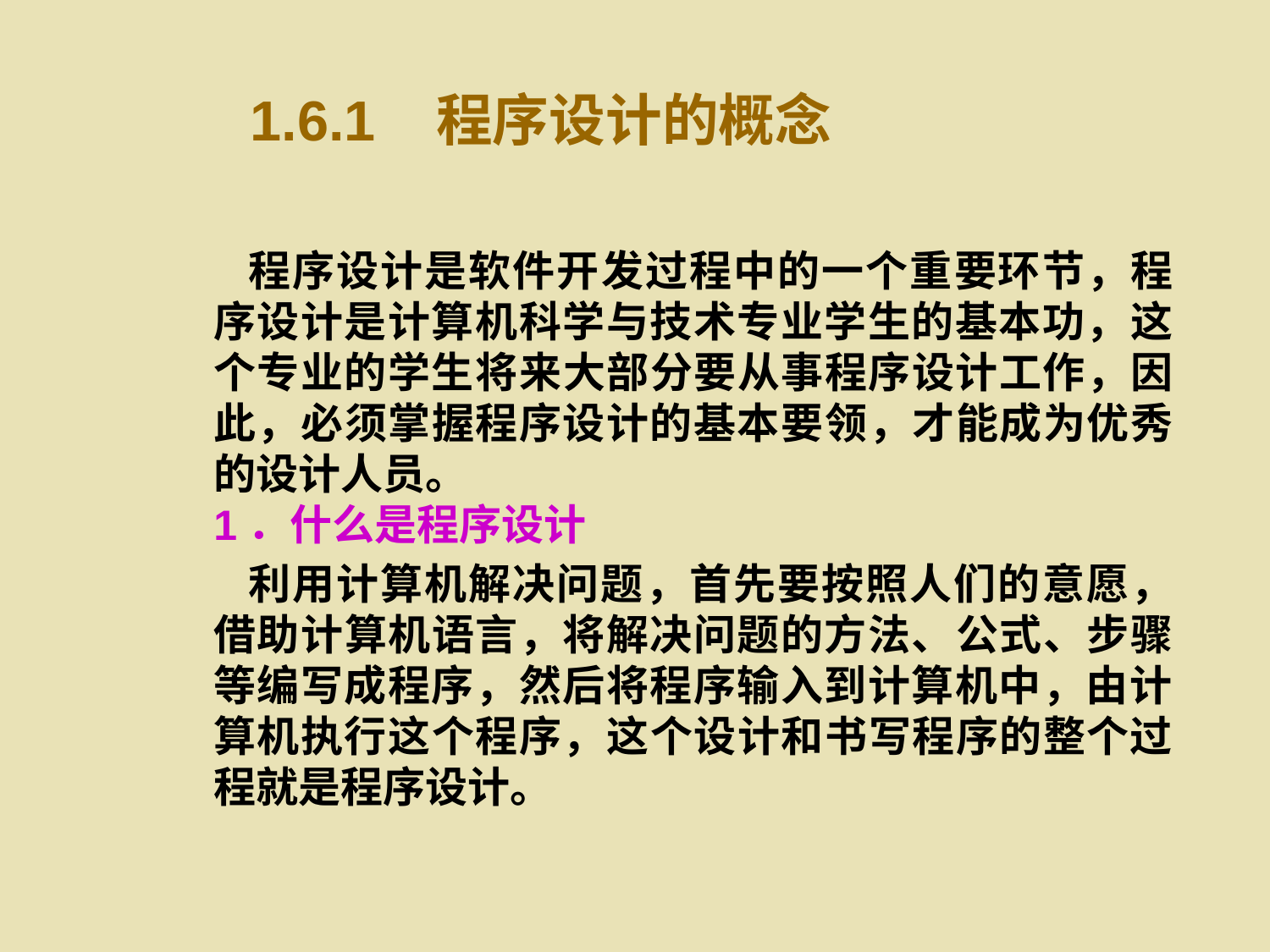

1.6.1   程序设计的概念
  程序设计是软件开发过程中的一个重要环节，程序设计是计算机科学与技术专业学生的基本功，这个专业的学生将来大部分要从事程序设计工作，因此，必须掌握程序设计的基本要领，才能成为优秀的设计人员。
1．什么是程序设计
  利用计算机解决问题，首先要按照人们的意愿，借助计算机语言，将解决问题的方法、公式、步骤等编写成程序，然后将程序输入到计算机中，由计算机执行这个程序，这个设计和书写程序的整个过程就是程序设计。